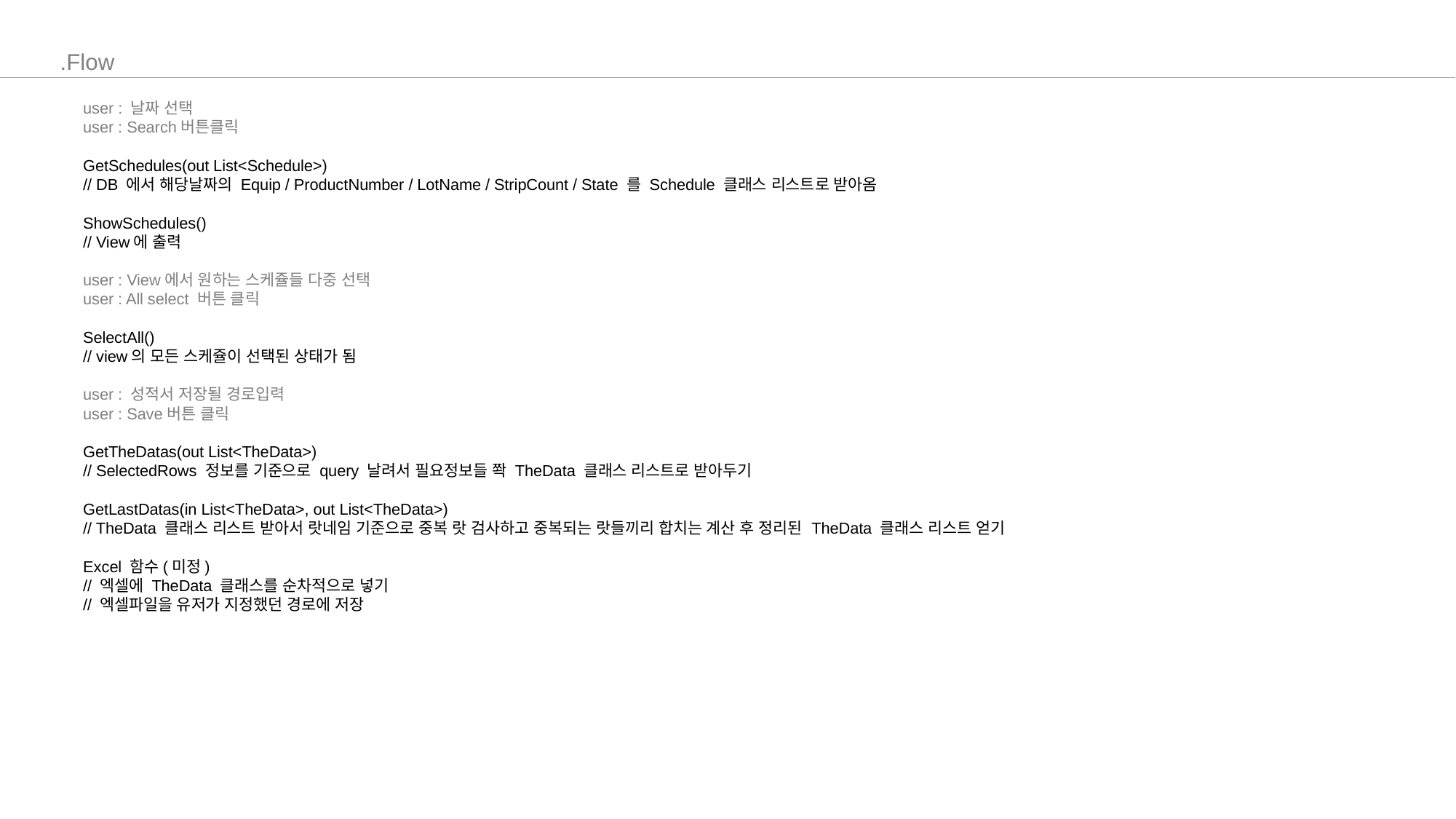

.Flow
user : 날짜 선택
user : Search버튼클릭

GetSchedules(out List<Schedule>)
// DB 에서 해당날짜의 Equip / ProductNumber / LotName / StripCount / State 를 Schedule 클래스 리스트로 받아옴

ShowSchedules()
// View에 출력

user : View에서 원하는 스케쥴들 다중 선택
user : All select 버튼 클릭

SelectAll()
// view의 모든 스케쥴이 선택된 상태가 됨

user : 성적서 저장될 경로입력
user : Save버튼 클릭

GetTheDatas(out List<TheData>)
// SelectedRows 정보를 기준으로 query 날려서 필요정보들 쫙 TheData 클래스 리스트로 받아두기

GetLastDatas(in List<TheData>, out List<TheData>)
// TheData 클래스 리스트 받아서 랏네임 기준으로 중복 랏 검사하고 중복되는 랏들끼리 합치는 계산 후 정리된 TheData 클래스 리스트 얻기

Excel 함수(미정)
// 엑셀에 TheData 클래스를 순차적으로 넣기
// 엑셀파일을 유저가 지정했던 경로에 저장